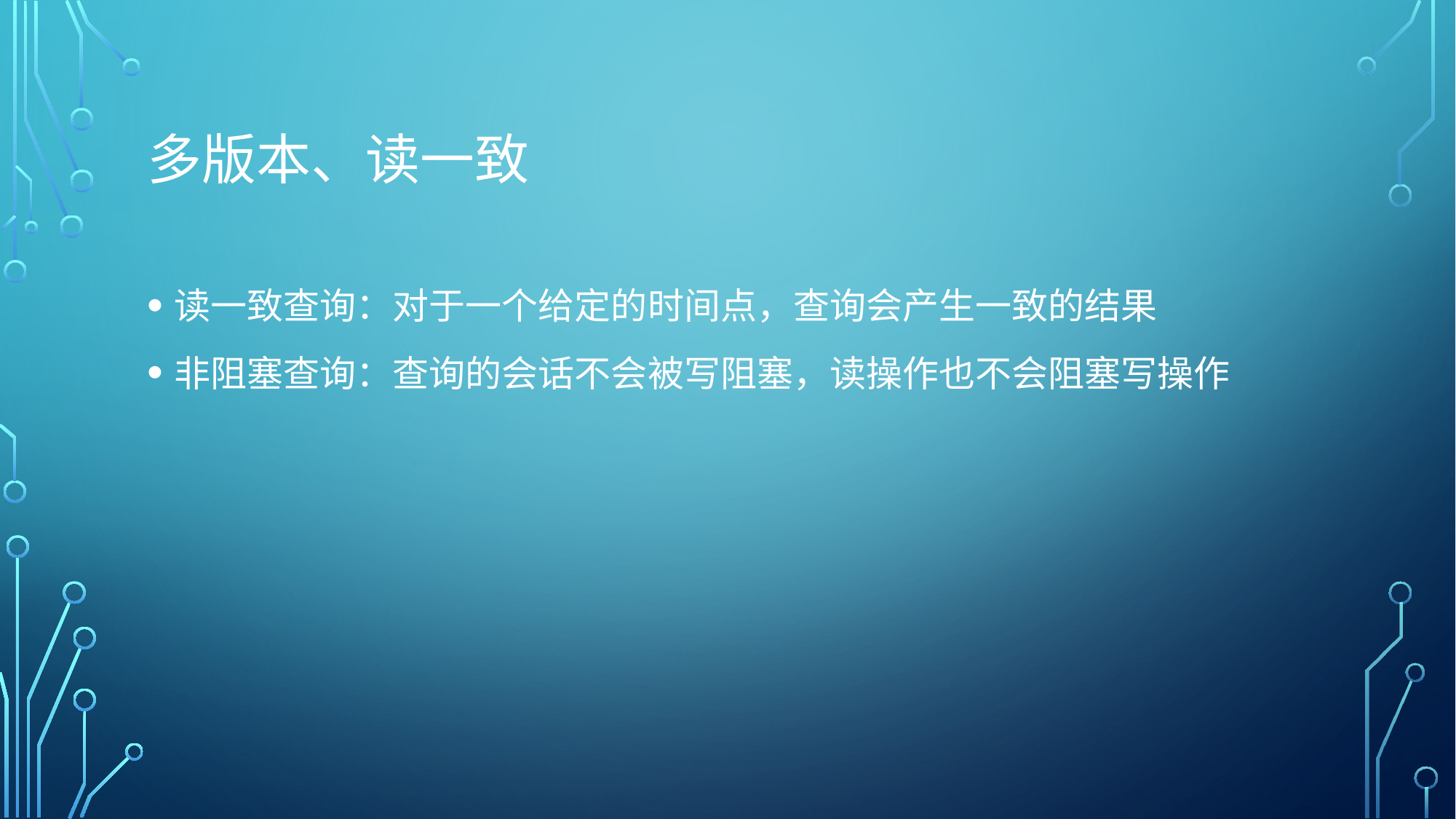

# 多版本、读一致
读一致查询：对于一个给定的时间点，查询会产生一致的结果
非阻塞查询：查询的会话不会被写阻塞，读操作也不会阻塞写操作